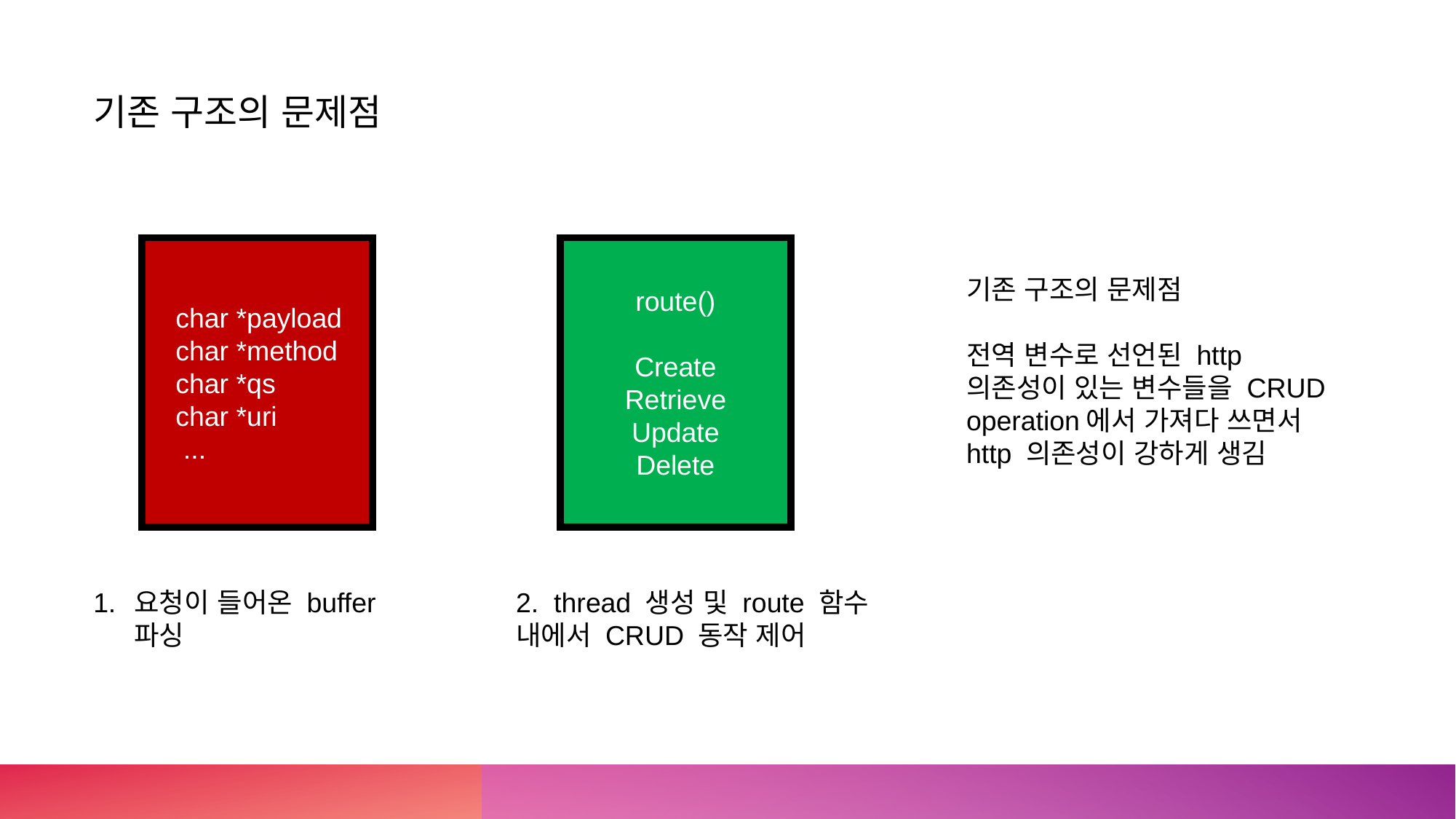

기존 구조의 문제점
   char *payload
   char *method
   char *qs
   char *uri
    ...
route()

Create
Retrieve
Update
Delete
기존 구조의 문제점

전역 변수로 선언된 http 의존성이 있는 변수들을 CRUD operation에서 가져다 쓰면서 http 의존성이 강하게 생김

요청이 들어온 buffer 파싱

2.  thread 생성 및 route 함수 내에서 CRUD 동작 제어